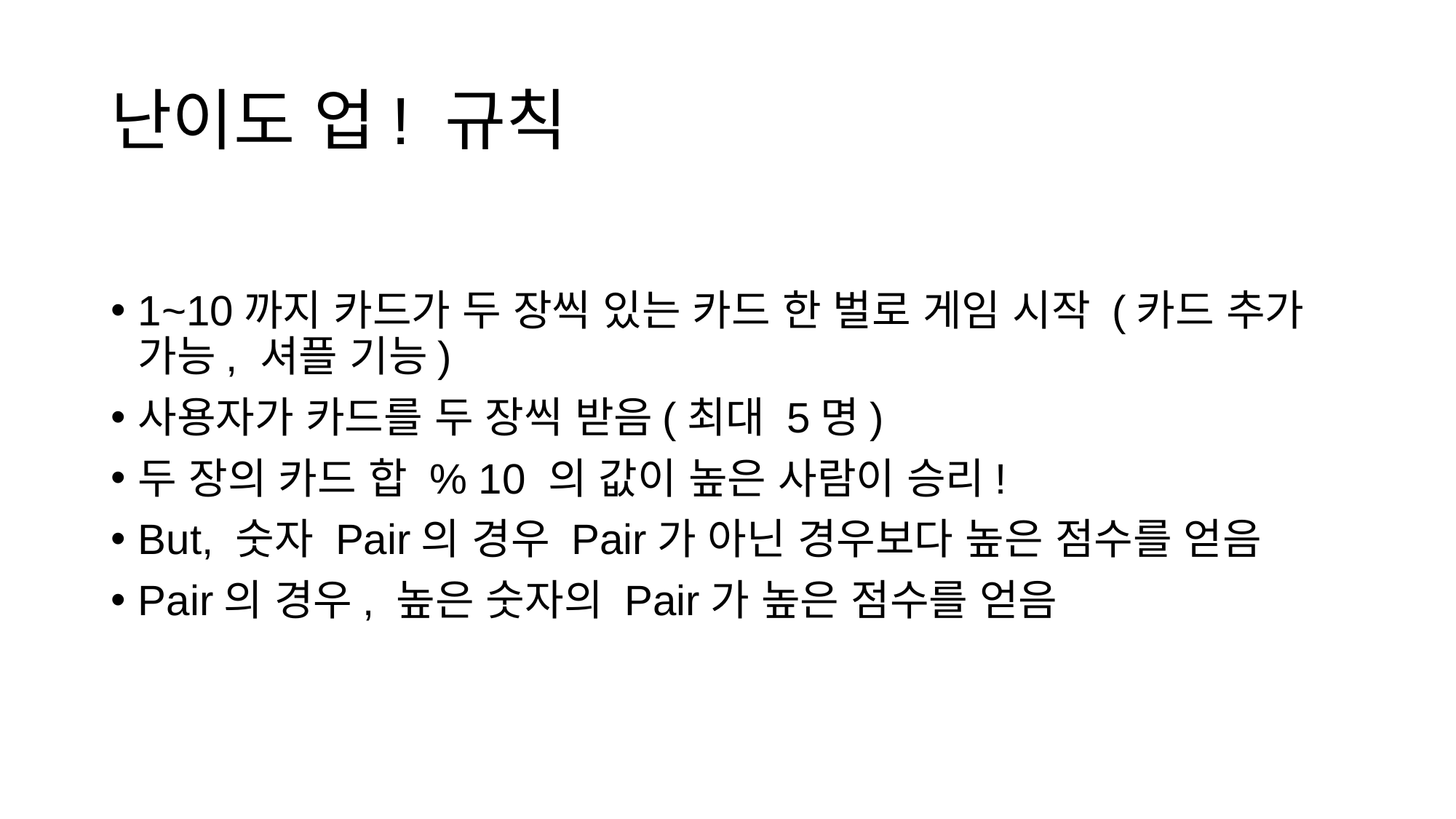

# 난이도 업! 규칙

1~10까지 카드가 두 장씩 있는 카드 한 벌로 게임 시작 (카드 추가 가능, 셔플 기능)
사용자가 카드를 두 장씩 받음(최대 5명)
두 장의 카드 합 % 10 의 값이 높은 사람이 승리!
But, 숫자 Pair의 경우 Pair가 아닌 경우보다 높은 점수를 얻음
Pair의 경우, 높은 숫자의 Pair가 높은 점수를 얻음